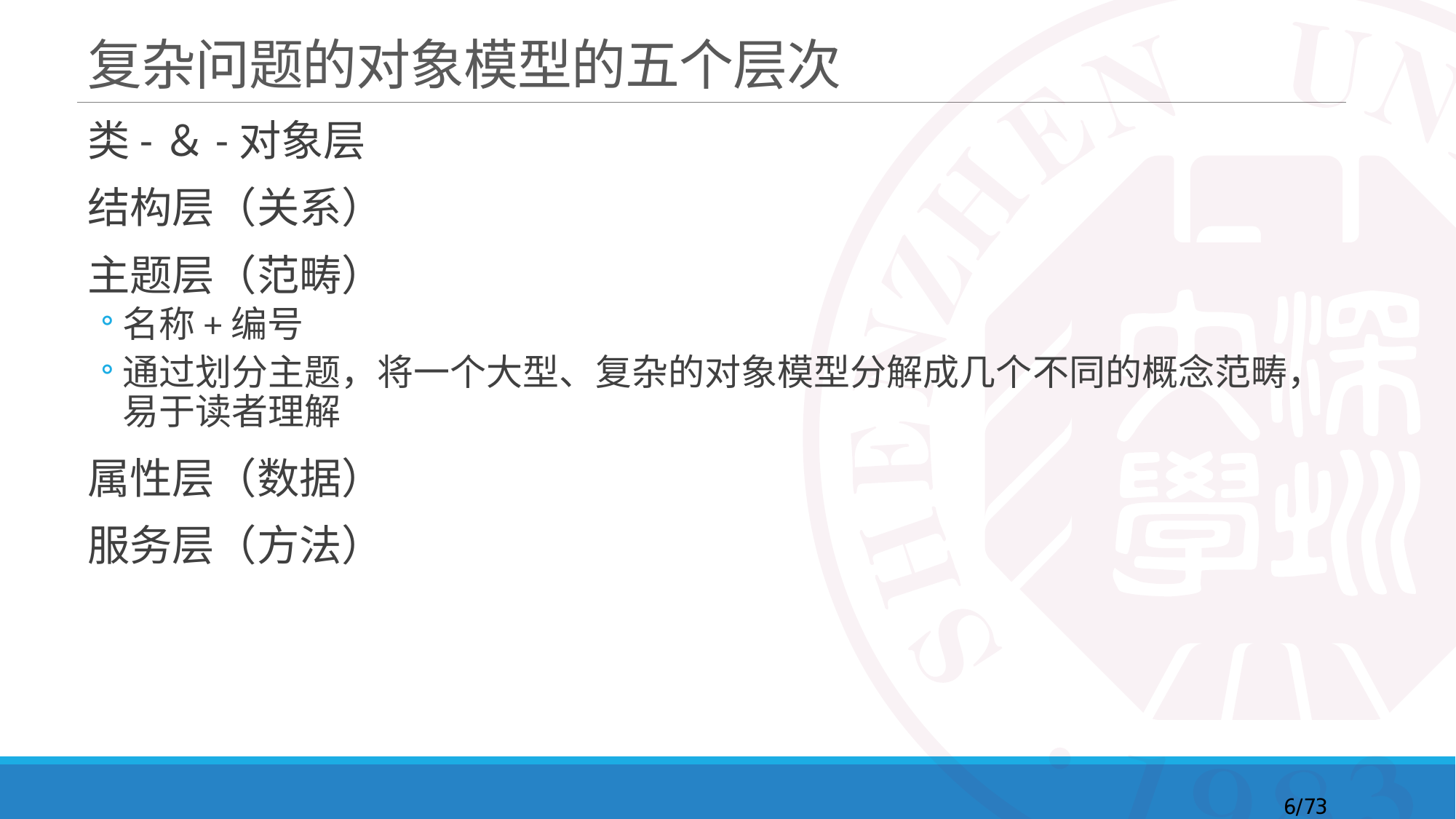

# 复杂问题的对象模型的五个层次
类-＆-对象层
结构层（关系）
主题层（范畴）
名称+编号
通过划分主题，将一个大型、复杂的对象模型分解成几个不同的概念范畴，易于读者理解
属性层（数据）
服务层（方法）

6/73